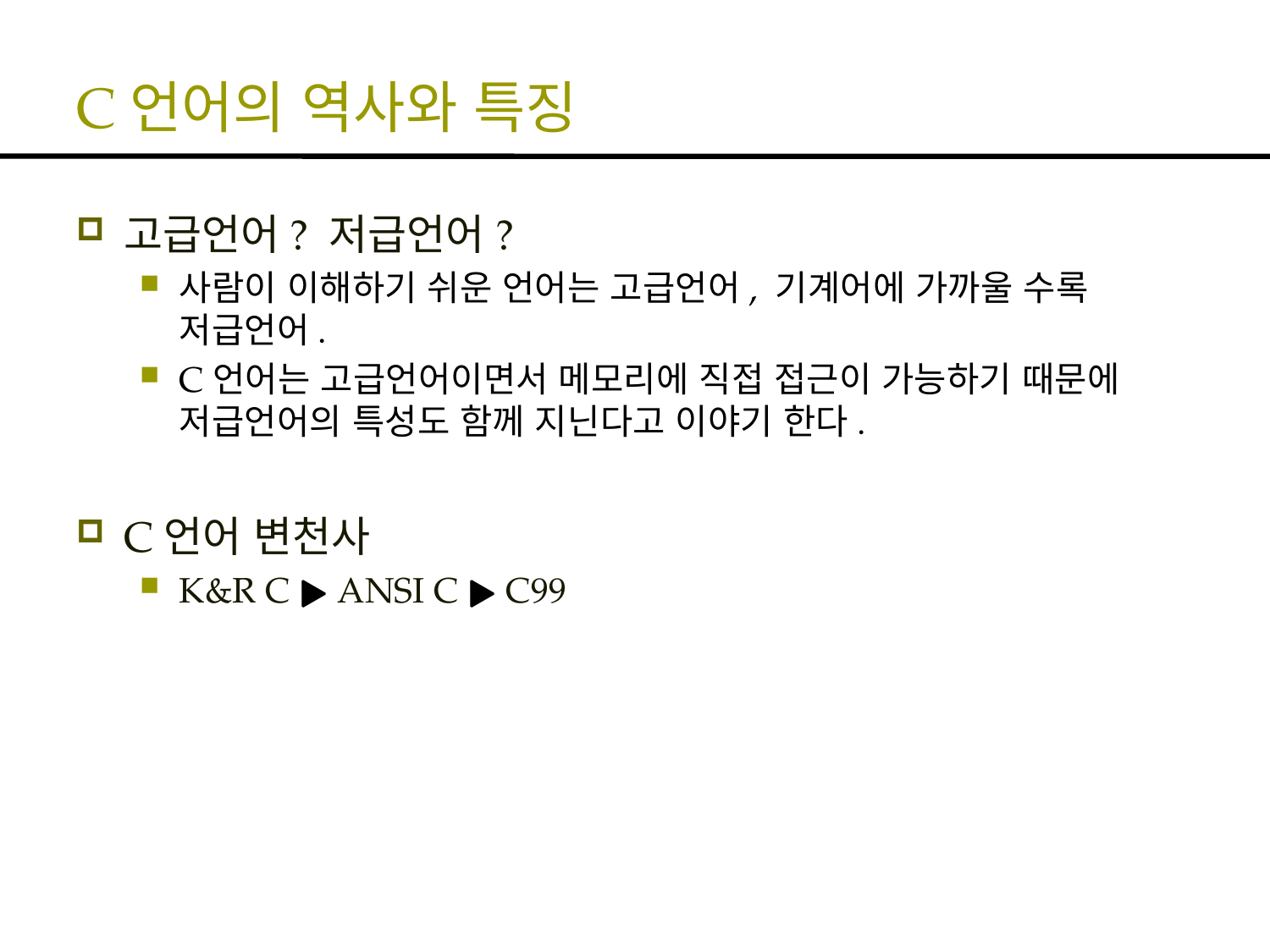

# C언어의 역사와 특징
고급언어? 저급언어?
사람이 이해하기 쉬운 언어는 고급언어, 기계어에 가까울 수록 저급언어.
C언어는 고급언어이면서 메모리에 직접 접근이 가능하기 때문에 저급언어의 특성도 함께 지닌다고 이야기 한다.

C언어 변천사
K&R C ▶ ANSI C ▶ C99